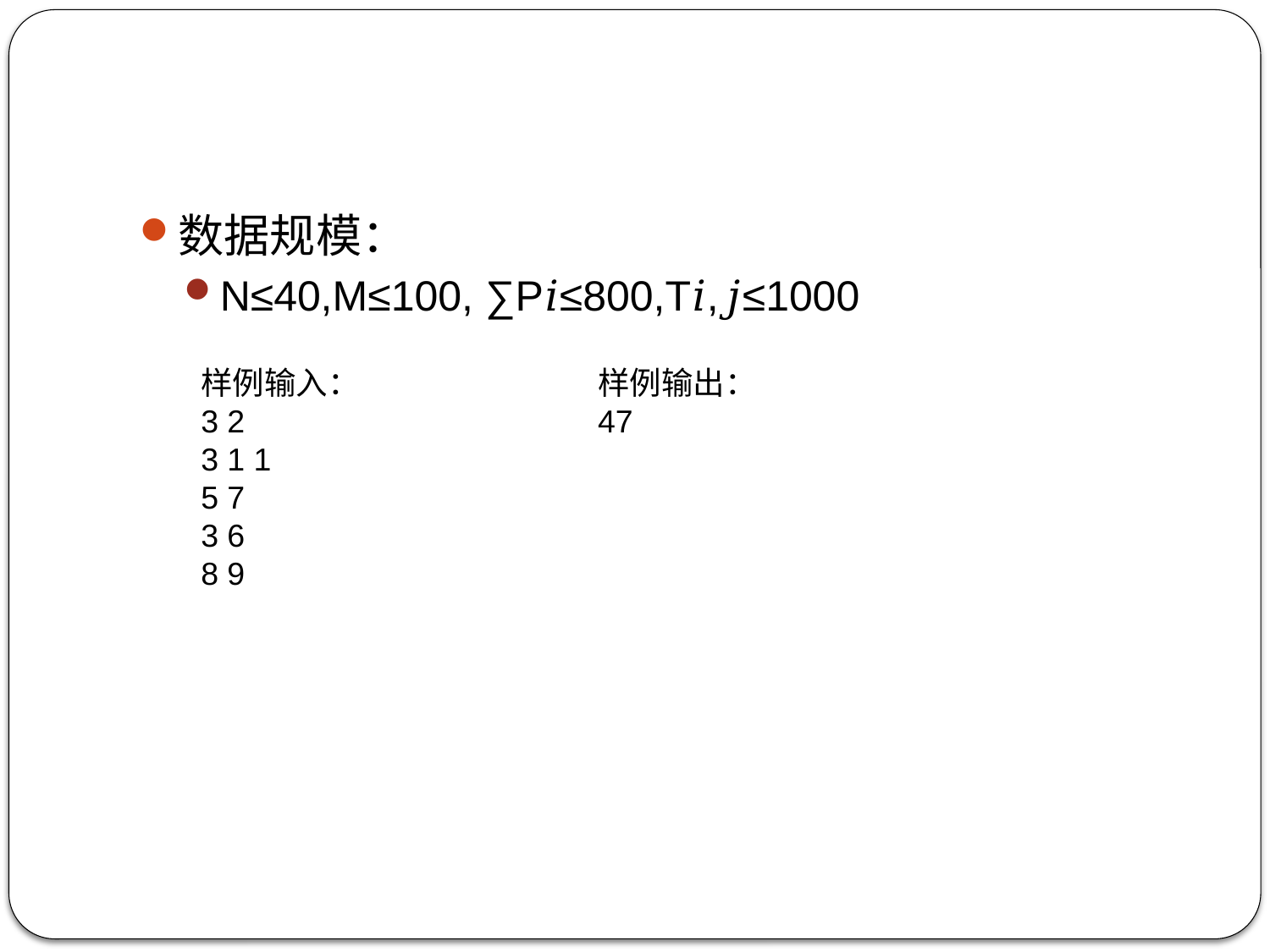

#
数据规模：
N≤40,M≤100, ∑P𝑖≤800,T𝑖,𝑗≤1000
样例输入：
3 2
3 1 1
5 7
3 6
8 9
样例输出：
47